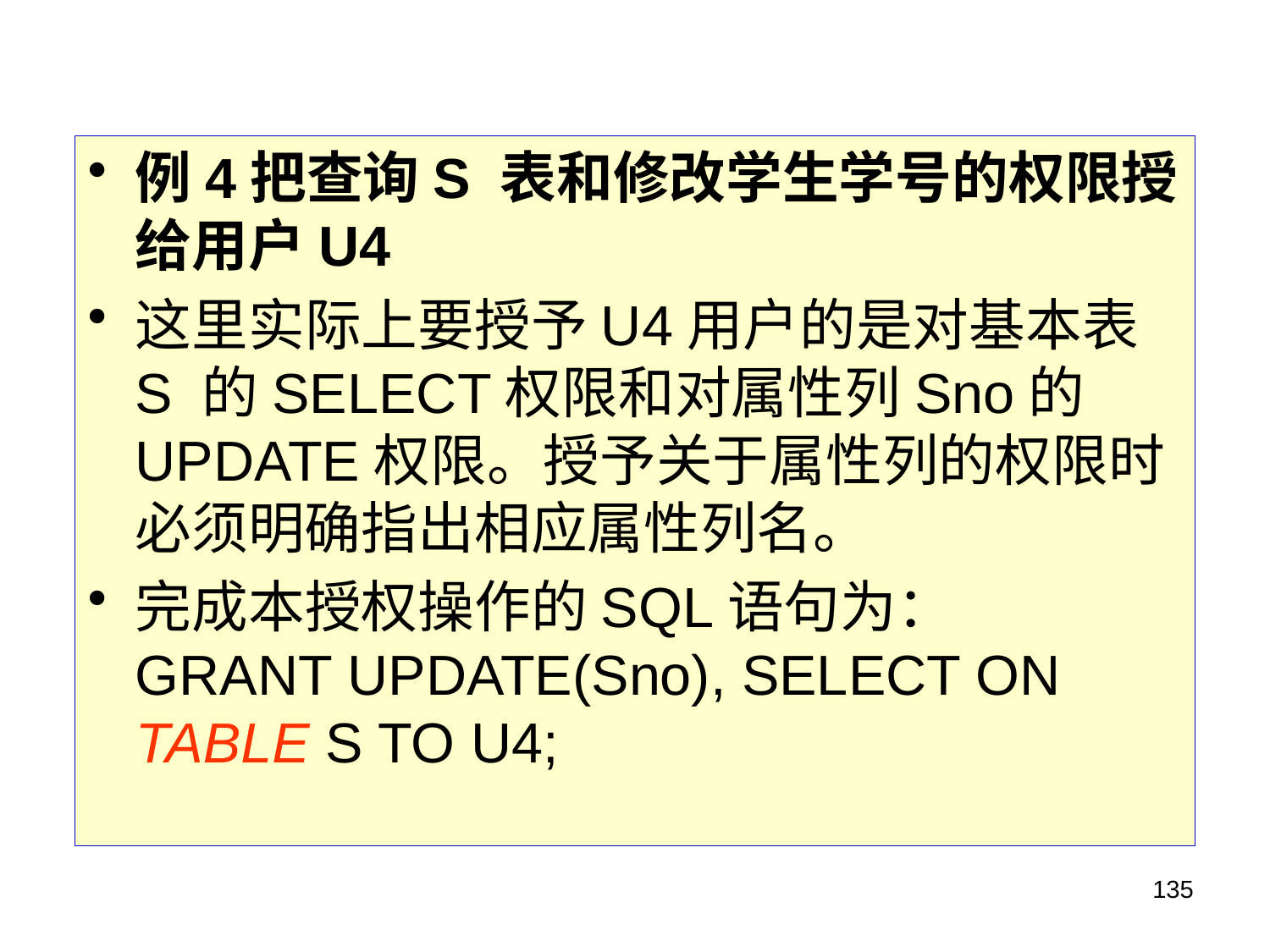

例4把查询S 表和修改学生学号的权限授给用户U4
这里实际上要授予U4用户的是对基本表S 的SELECT权限和对属性列Sno的UPDATE权限。授予关于属性列的权限时必须明确指出相应属性列名。
完成本授权操作的SQL语句为：
GRANT UPDATE(Sno), SELECT ON TABLE S TO U4;
135